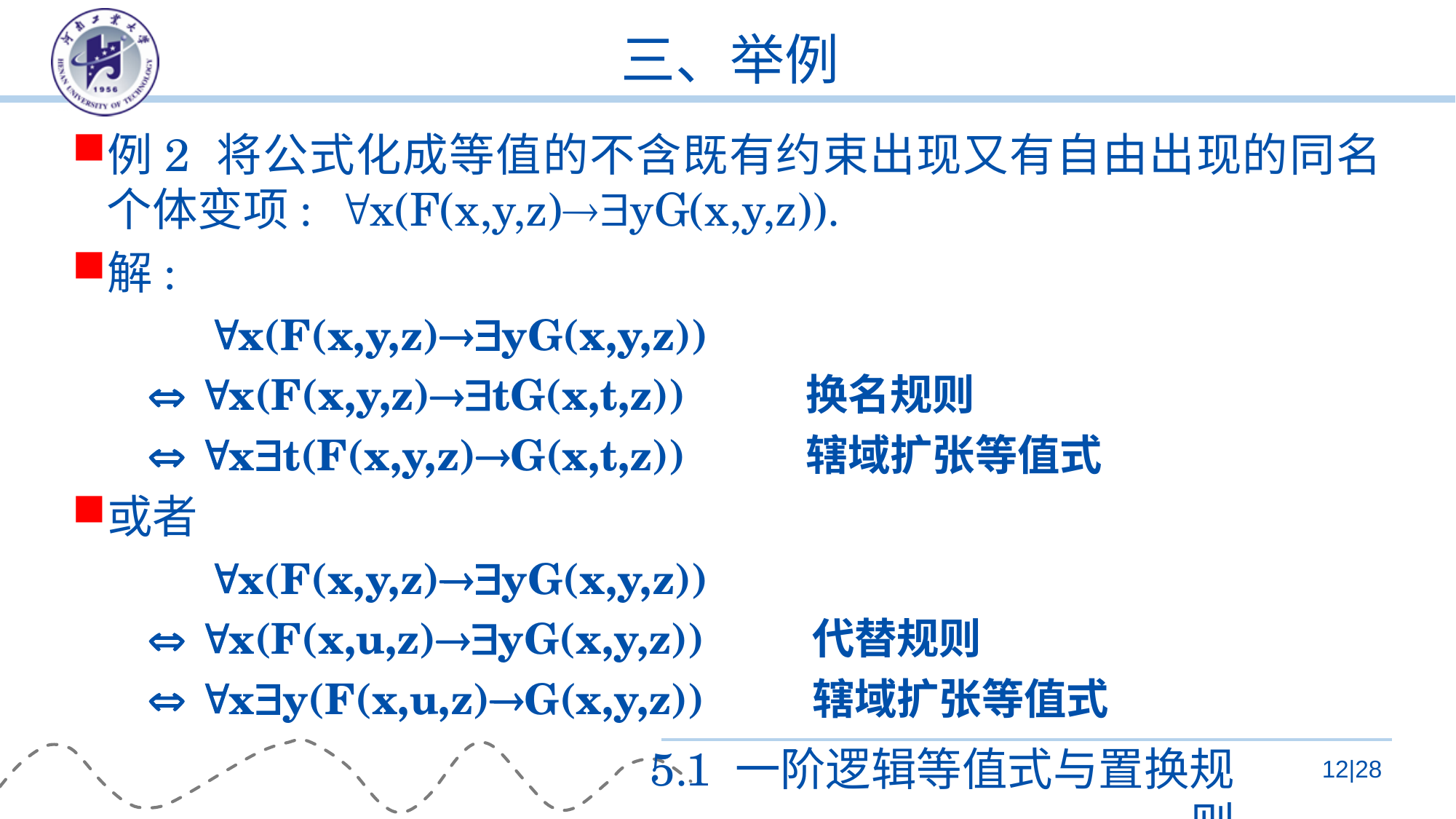

# 三、举例
例2 将公式化成等值的不含既有约束出现又有自由出现的同名个体变项:  ∀x(F(x,y,z)→∃yG(x,y,z)).
解:
         ∀x(F(x,y,z)→∃yG(x,y,z))
    ⇔ ∀x(F(x,y,z)→∃tG(x,t,z))         换名规则
    ⇔ ∀x∃t(F(x,y,z)→G(x,t,z))         辖域扩张等值式
或者
         ∀x(F(x,y,z)→∃yG(x,y,z))
    ⇔ ∀x(F(x,u,z)→∃yG(x,y,z))        代替规则
    ⇔ ∀x∃y(F(x,u,z)→G(x,y,z))        辖域扩张等值式
5.1 一阶逻辑等值式与置换规则
12|28